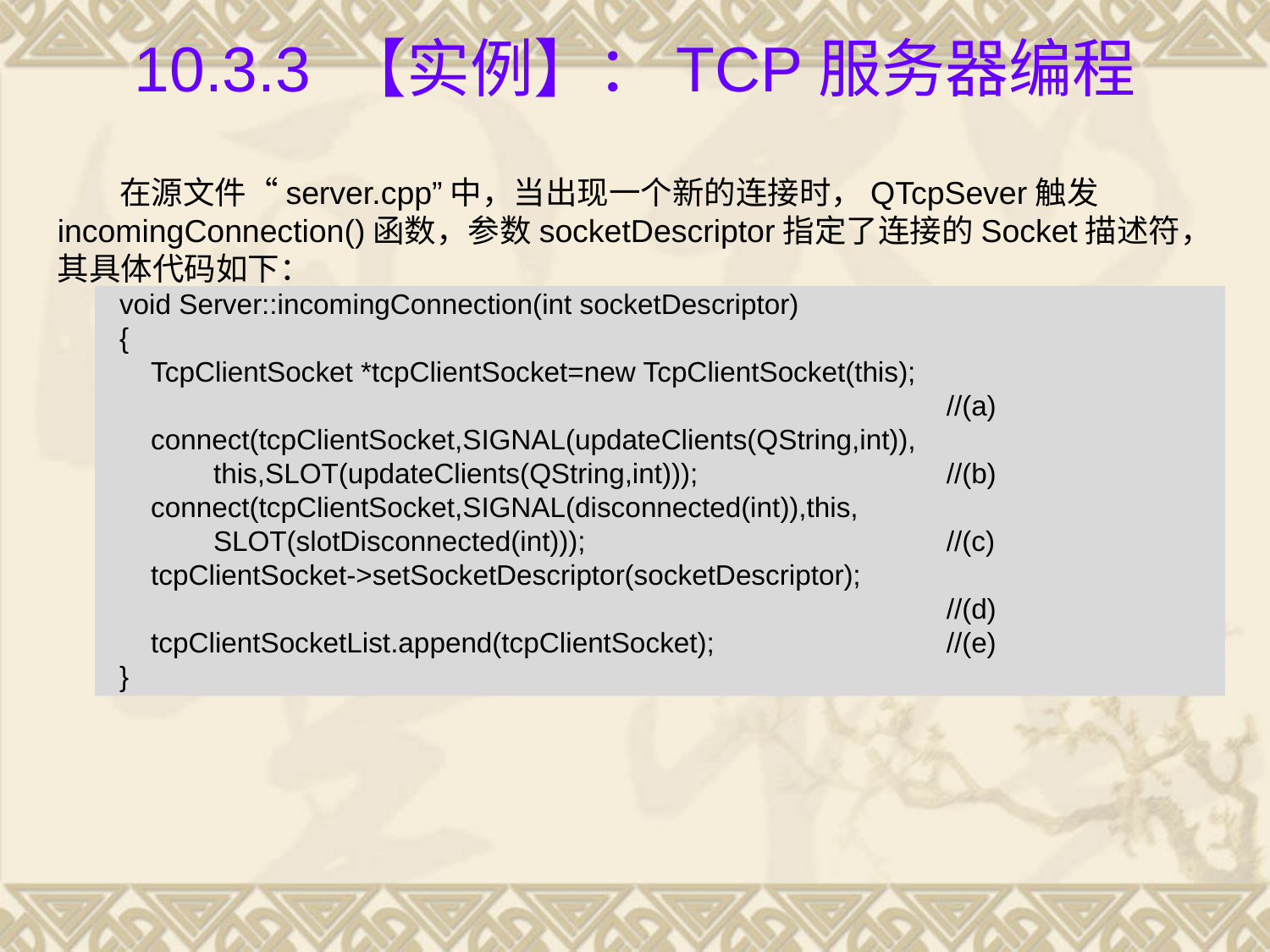

# 10.3.3 【实例】：TCP服务器编程
在源文件“server.cpp”中，当出现一个新的连接时，QTcpSever触发incomingConnection()函数，参数socketDescriptor指定了连接的Socket描述符，其具体代码如下：
void Server::incomingConnection(int socketDescriptor)
{
    TcpClientSocket *tcpClientSocket=new TcpClientSocket(this);
							//(a)
    connect(tcpClientSocket,SIGNAL(updateClients(QString,int)),
            this,SLOT(updateClients(QString,int)));		//(b)
    connect(tcpClientSocket,SIGNAL(disconnected(int)),this,
            SLOT(slotDisconnected(int)));			//(c)
    tcpClientSocket->setSocketDescriptor(socketDescriptor);
							//(d)
    tcpClientSocketList.append(tcpClientSocket);		//(e)
}